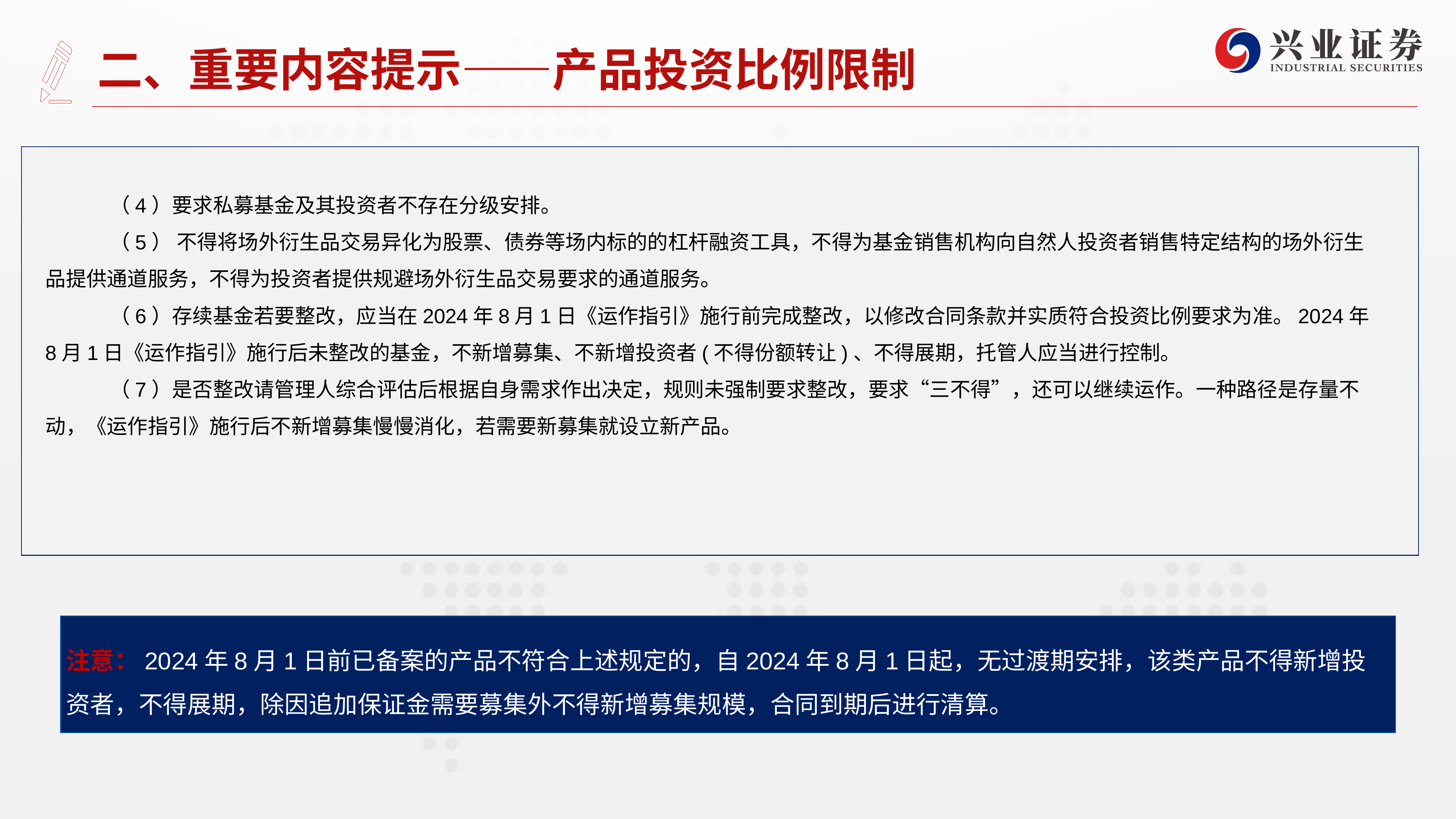

# 二、重要内容提示——产品投资比例限制

（4）要求私募基金及其投资者不存在分级安排。
（5） 不得将场外衍生品交易异化为股票、债券等场内标的的杠杆融资工具，不得为基金销售机构向自然人投资者销售特定结构的场外衍生品提供通道服务，不得为投资者提供规避场外衍生品交易要求的通道服务。
（6）存续基金若要整改，应当在2024年8月1日《运作指引》施行前完成整改，以修改合同条款并实质符合投资比例要求为准。2024年8月1日《运作指引》施行后未整改的基金，不新增募集、不新增投资者(不得份额转让)、不得展期，托管人应当进行控制。
（7）是否整改请管理人综合评估后根据自身需求作出决定，规则未强制要求整改，要求“三不得”，还可以继续运作。一种路径是存量不动，《运作指引》施行后不新增募集慢慢消化，若需要新募集就设立新产品。
注意：2024年8月1日前已备案的产品不符合上述规定的，自2024年8月1日起，无过渡期安排，该类产品不得新增投资者，不得展期，除因追加保证金需要募集外不得新增募集规模，合同到期后进行清算。